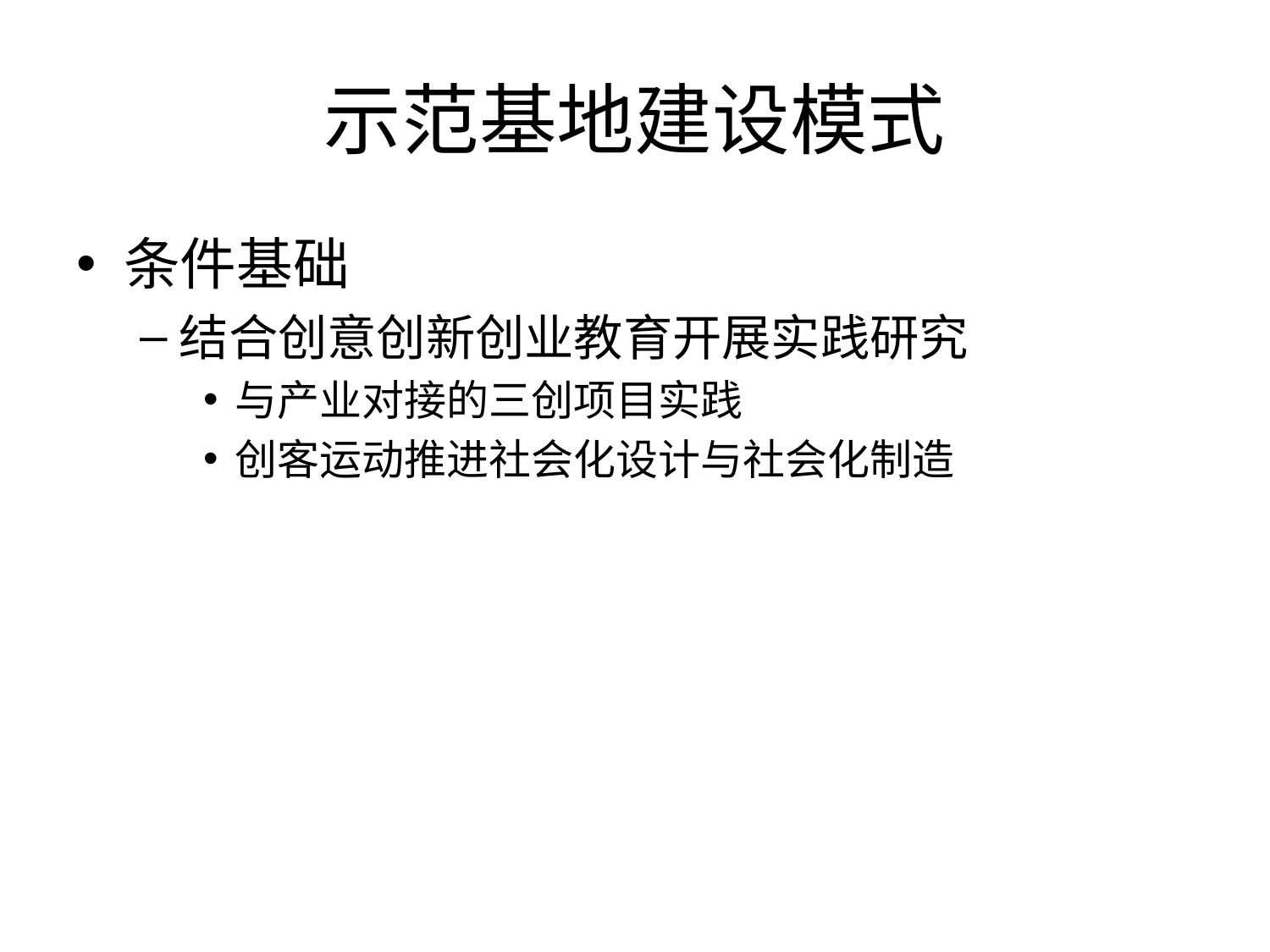

# 示范基地建设模式
条件基础
结合创意创新创业教育开展实践研究
与产业对接的三创项目实践
创客运动推进社会化设计与社会化制造